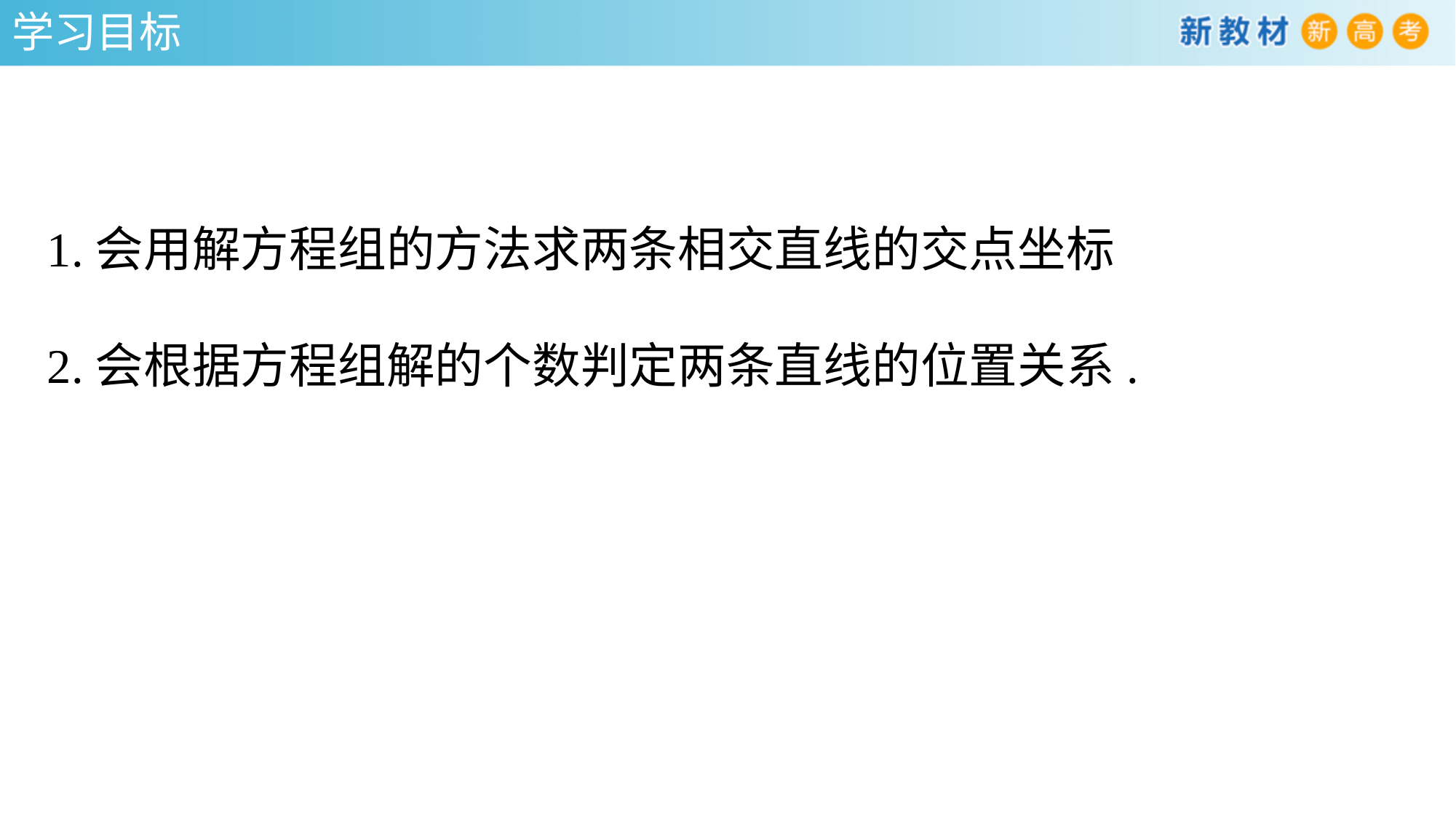

学习目标
1.会用解方程组的方法求两条相交直线的交点坐标
2.会根据方程组解的个数判定两条直线的位置关系.